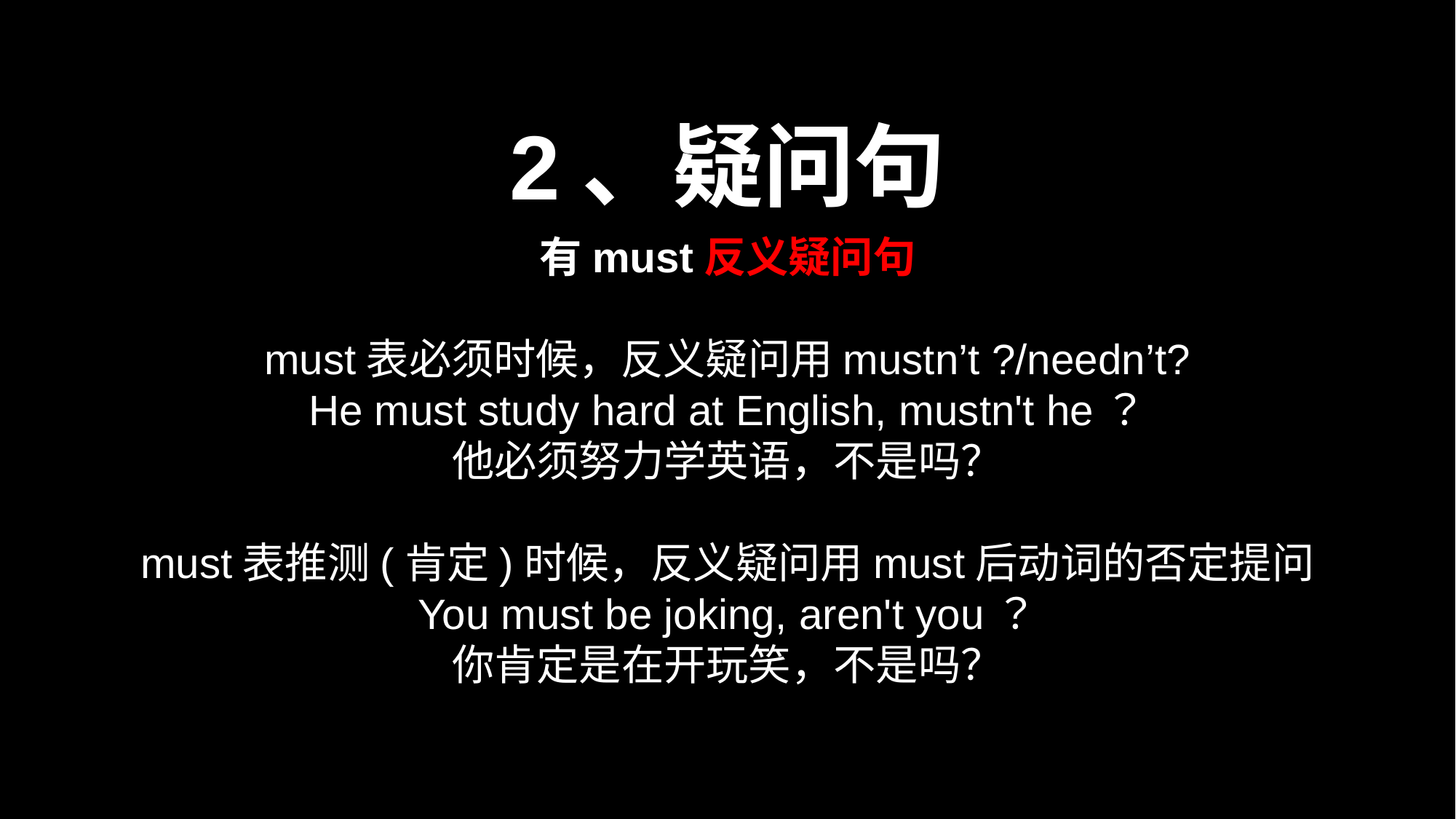

2、疑问句
有must反义疑问句

must表必须时候，反义疑问用mustn’t ?/needn’t?
He must study hard at English, mustn't he？
他必须努力学英语，不是吗？

must表推测(肯定)时候，反义疑问用must后动词的否定提问
You must be joking, aren't you？
你肯定是在开玩笑，不是吗？